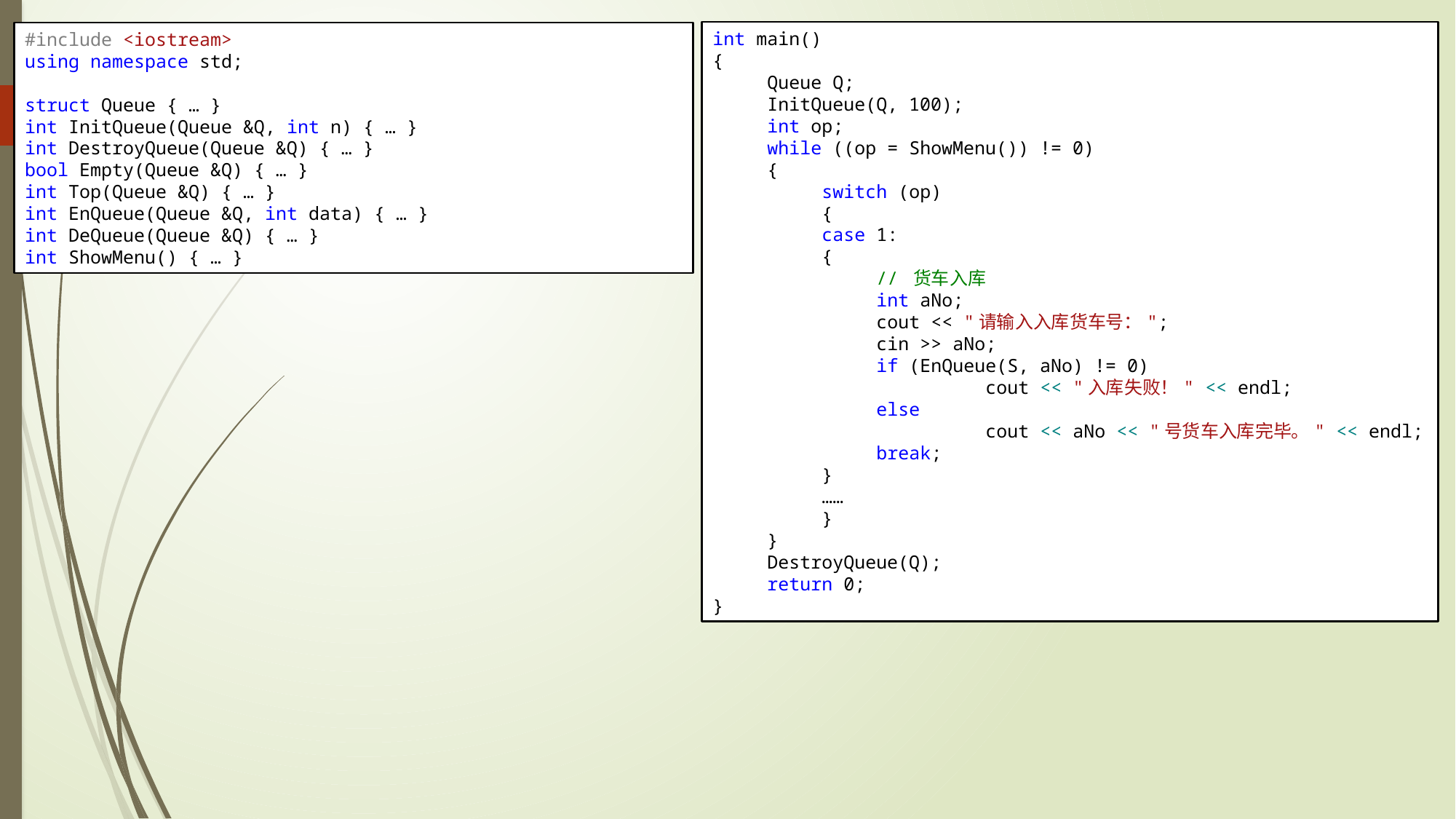

int main()
{
Queue Q;
InitQueue(Q, 100);
int op;
while ((op = ShowMenu()) != 0)
{
switch (op)
{
case 1:
{
// 货车入库
int aNo;
cout << "请输入入库货车号：";
cin >> aNo;
if (EnQueue(S, aNo) != 0)
	cout << "入库失败！" << endl;
else
	cout << aNo << "号货车入库完毕。" << endl;
break;
}
……
}
}
DestroyQueue(Q);
return 0;
}
#include <iostream>
using namespace std;

struct Queue { … }
int InitQueue(Queue &Q, int n) { … }
int DestroyQueue(Queue &Q) { … }
bool Empty(Queue &Q) { … }
int Top(Queue &Q) { … }
int EnQueue(Queue &Q, int data) { … }
int DeQueue(Queue &Q) { … }
int ShowMenu() { … }